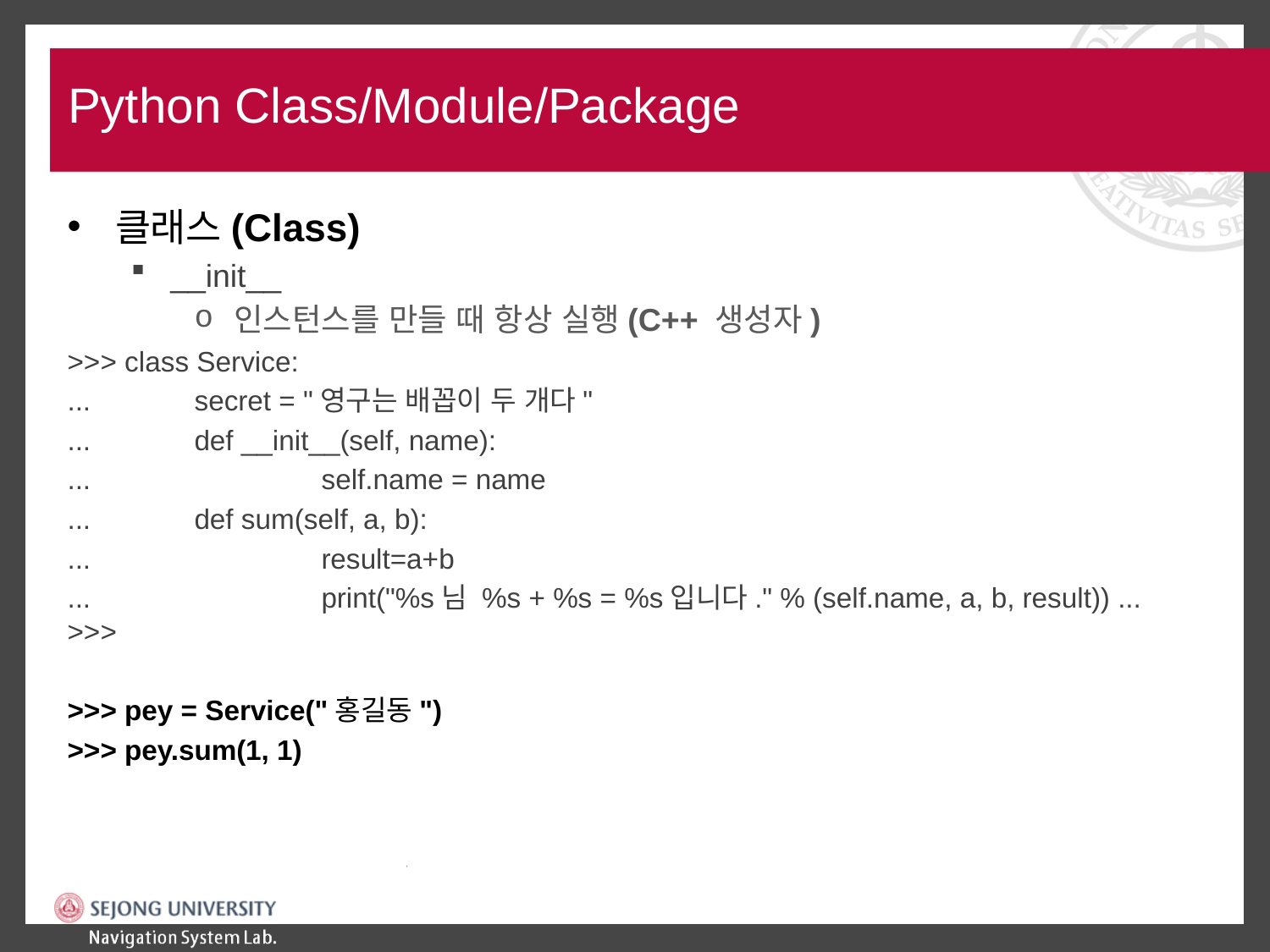

# Python Class/Module/Package
클래스(Class)
__init__
인스턴스를 만들 때 항상 실행(C++ 생성자)
>>> class Service:
...  	secret = "영구는 배꼽이 두 개다"
...   	def __init__(self, name):
...   		self.name = name
...   	def sum(self, a, b):
...  		result=a+b
...  		print("%s님 %s + %s = %s입니다." % (self.name, a, b, result)) ...
>>>

>>> pey = Service("홍길동")
>>> pey.sum(1, 1)